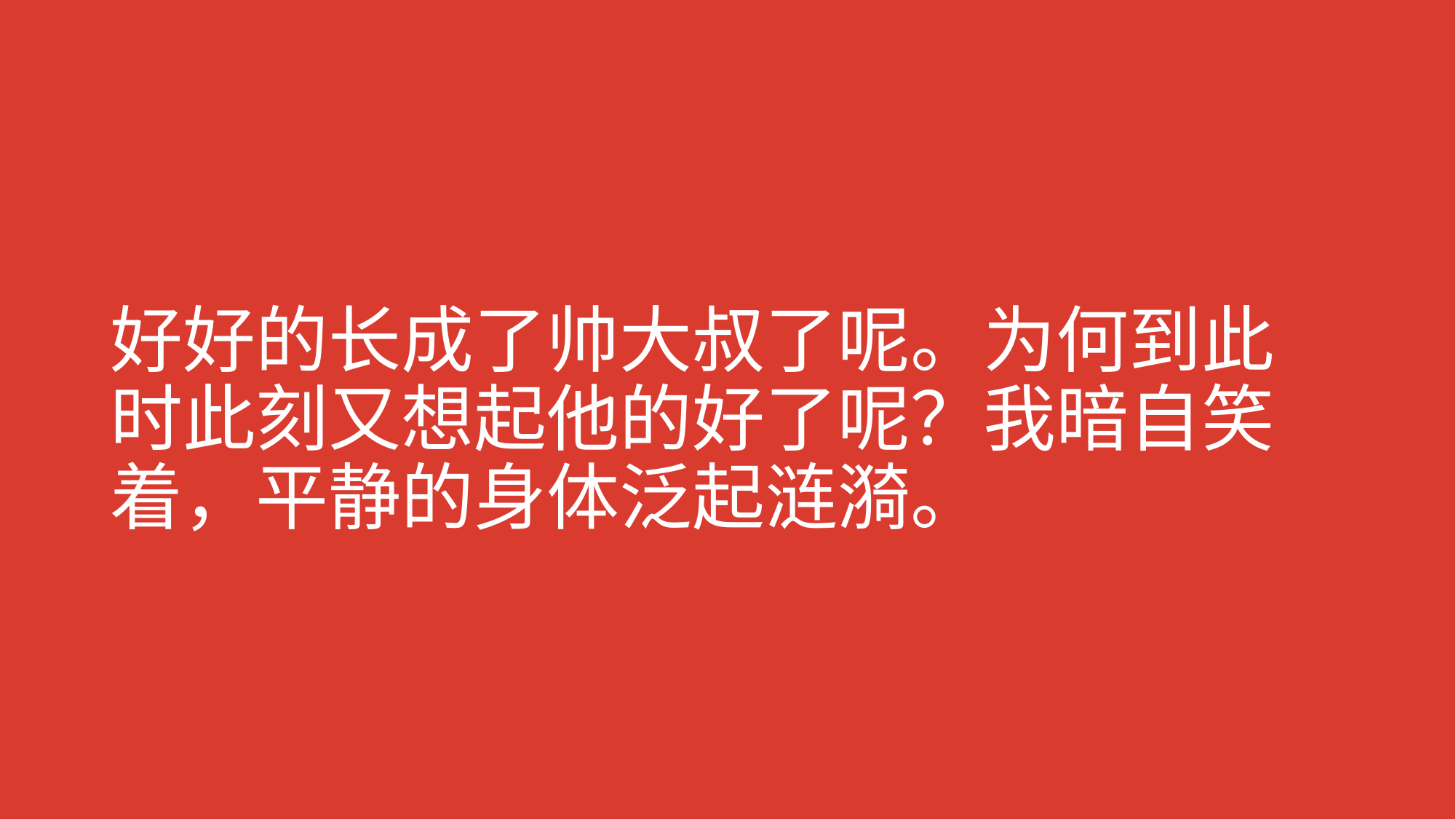

# 好好的长成了帅大叔了呢。为何到此时此刻又想起他的好了呢？我暗自笑着，平静的身体泛起涟漪。